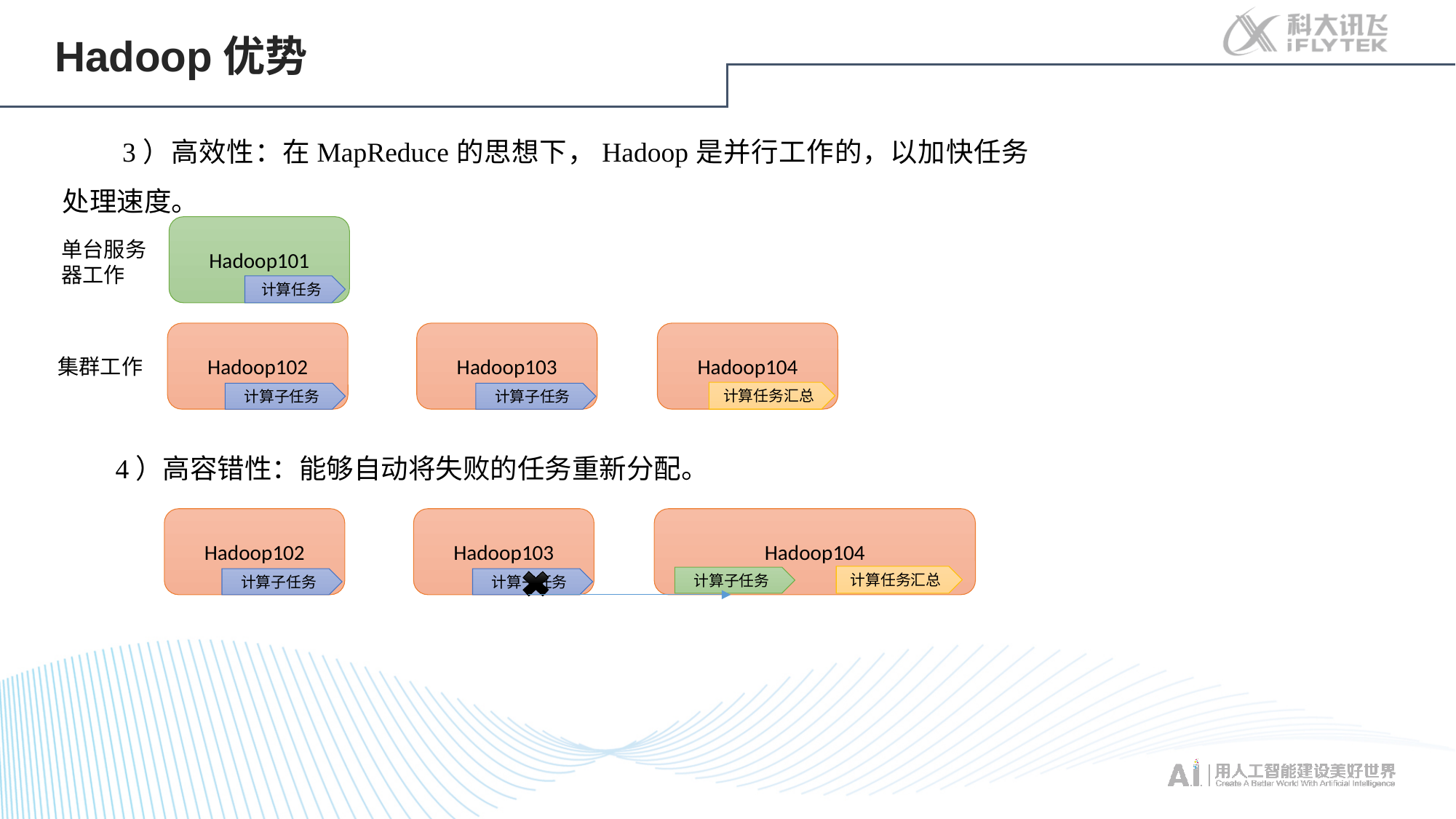

# Hadoop优势
        3）高效性：在MapReduce的思想下，Hadoop是并行工作的，以加快任务处理速度。
Hadoop101
单台服务器工作
计算任务
Hadoop102
Hadoop103
Hadoop104
集群工作
计算任务汇总
计算子任务
计算子任务
4）高容错性：能够自动将失败的任务重新分配。
Hadoop102
Hadoop103
Hadoop104

计算任务汇总
计算子任务
计算子任务
计算子任务